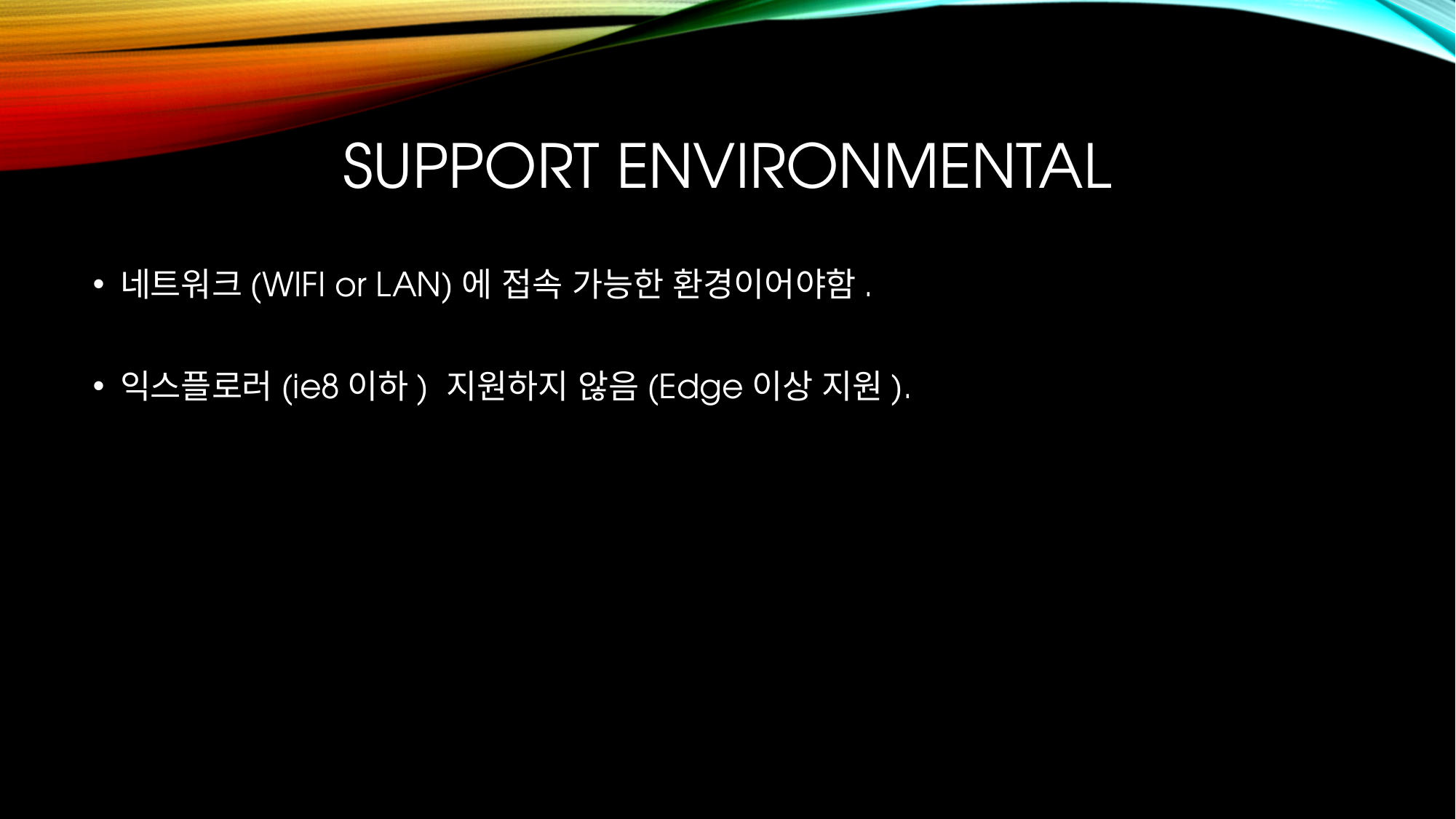

# Support environmental
네트워크(WIFI or LAN)에 접속 가능한 환경이어야함.

익스플로러(ie8이하) 지원하지 않음(Edge이상 지원).